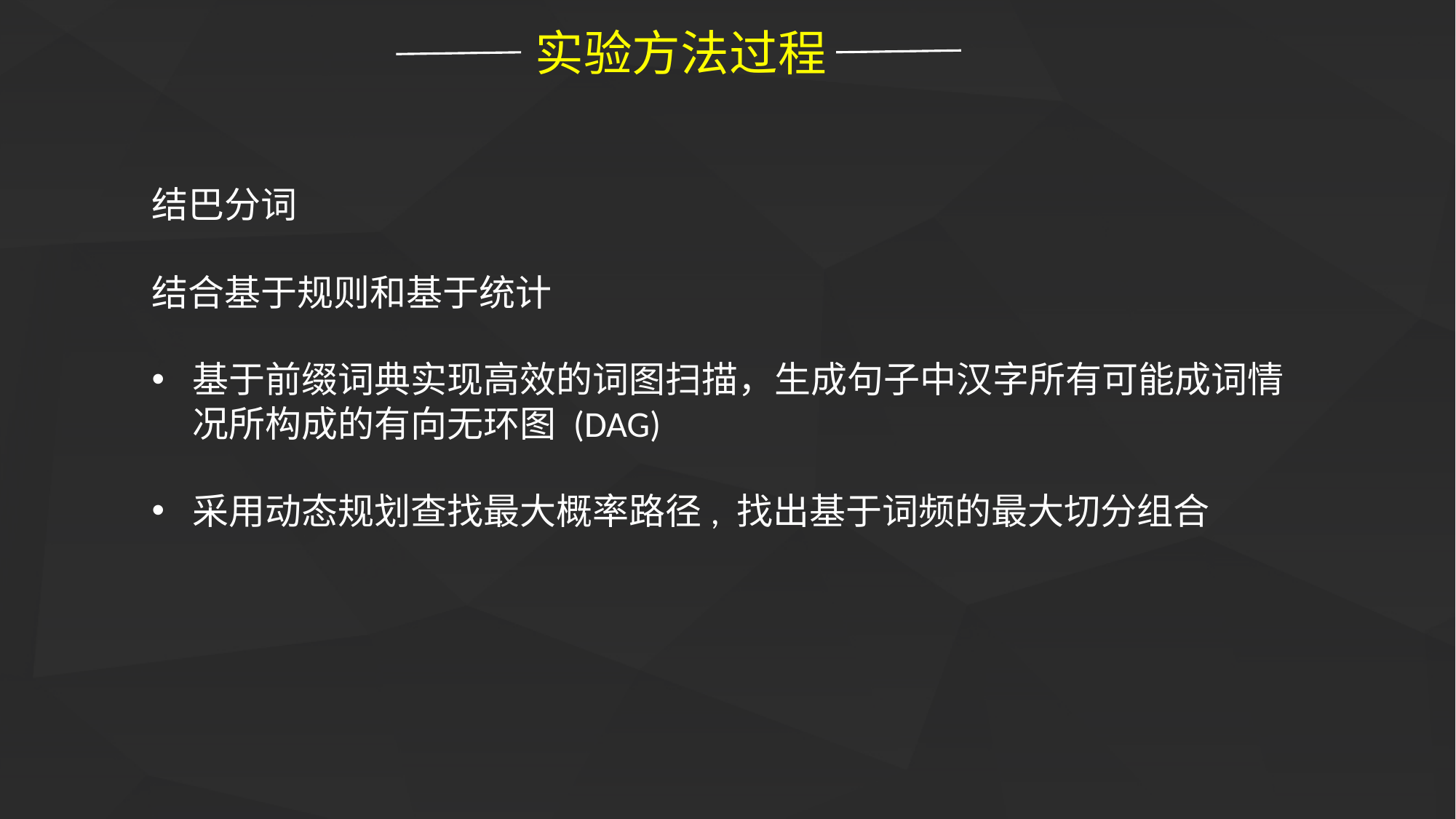

实验方法过程
结巴分词

结合基于规则和基于统计

基于前缀词典实现高效的词图扫描，生成句子中汉字所有可能成词情况所构成的有向无环图 (DAG)

采用动态规划查找最大概率路径, 找出基于词频的最大切分组合